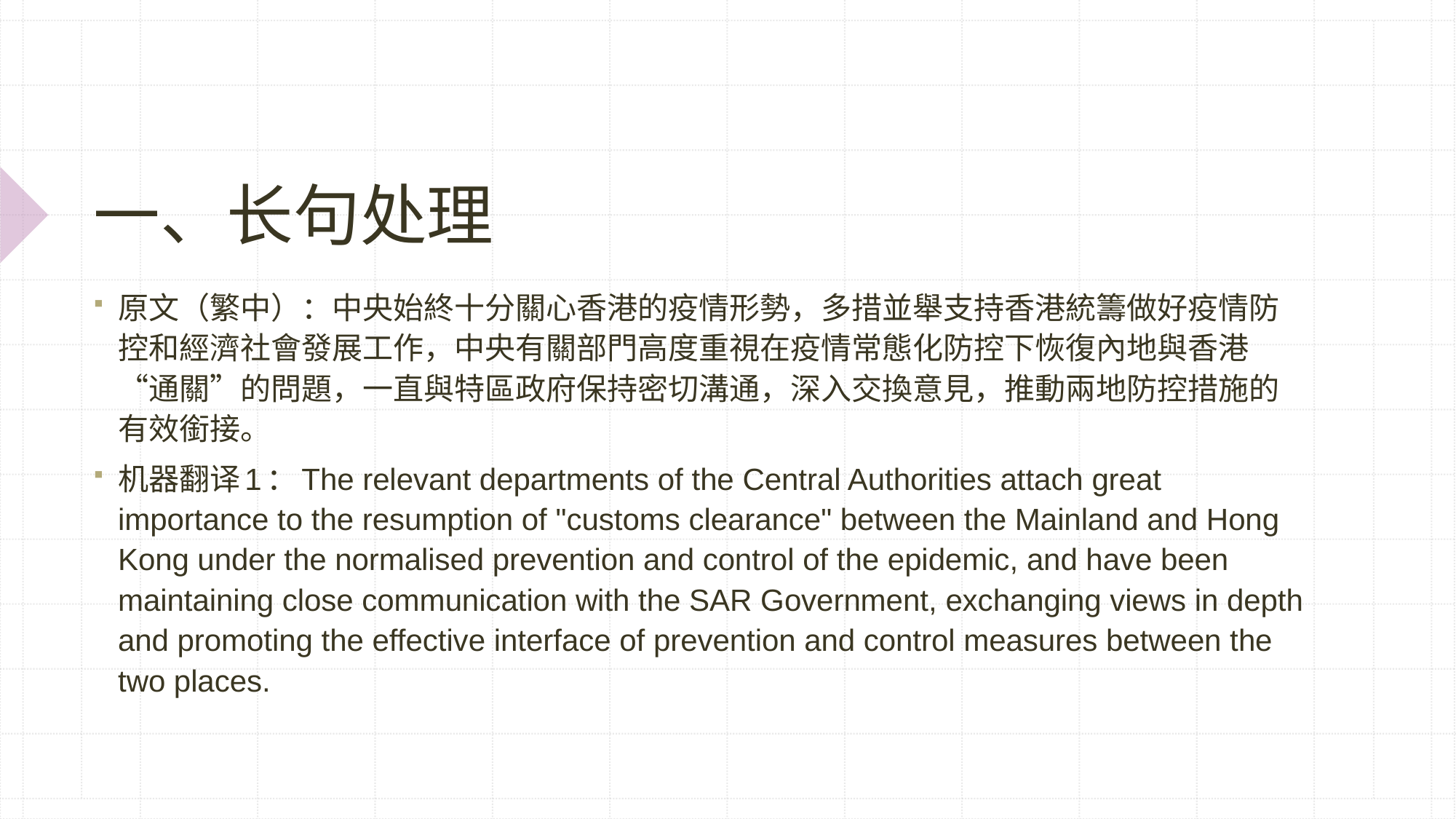

# 一、长句处理
原文（繁中）：中央始終十分關心香港的疫情形勢，多措並舉支持香港統籌做好疫情防控和經濟社會發展工作，中央有關部門高度重視在疫情常態化防控下恢復內地與香港“通關”的問題，一直與特區政府保持密切溝通，深入交換意見，推動兩地防控措施的有效銜接。
机器翻译1：The relevant departments of the Central Authorities attach great importance to the resumption of "customs clearance" between the Mainland and Hong Kong under the normalised prevention and control of the epidemic, and have been maintaining close communication with the SAR Government, exchanging views in depth and promoting the effective interface of prevention and control measures between the two places.